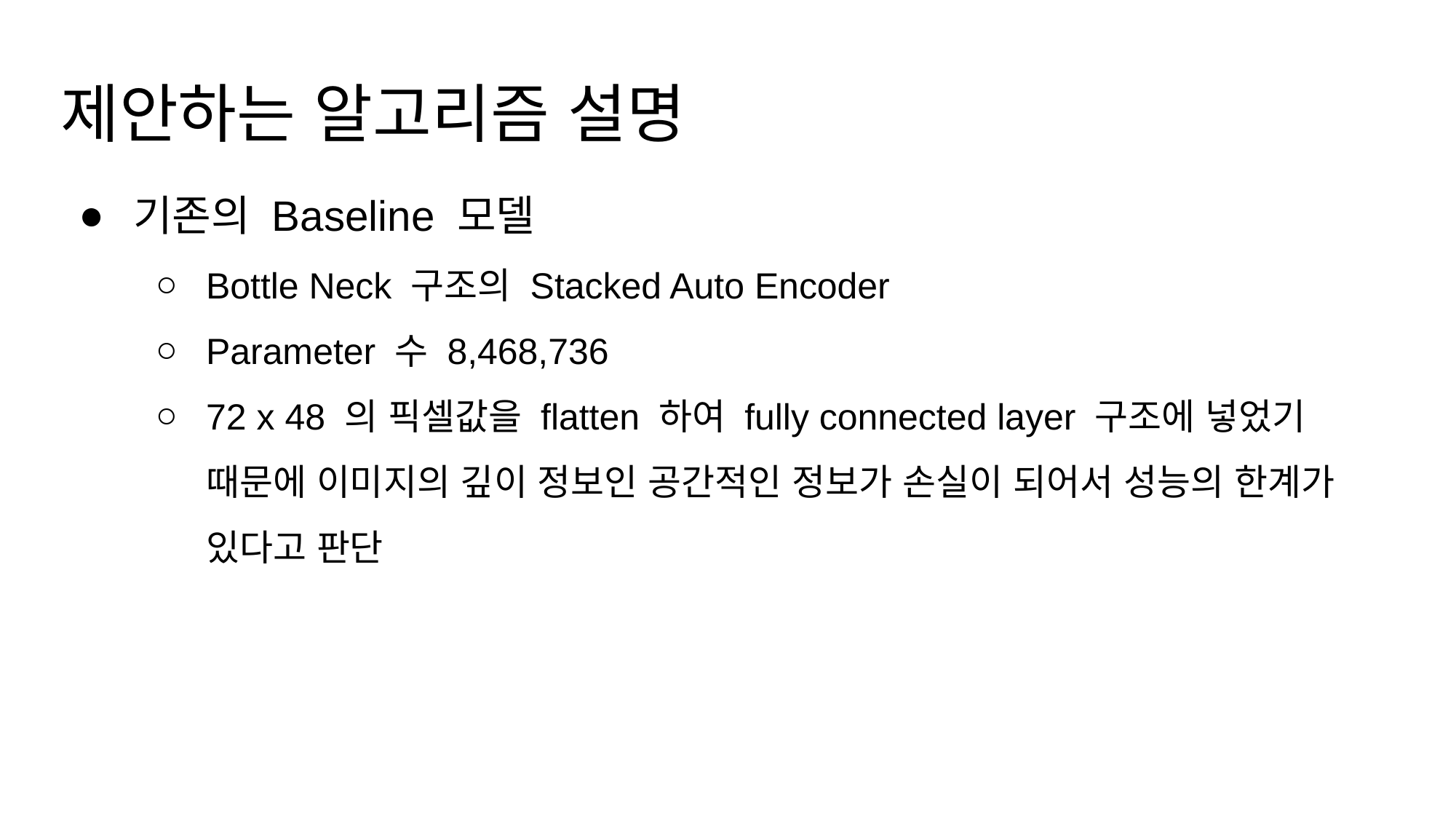

# 제안하는 알고리즘 설명
기존의 Baseline 모델
Bottle Neck 구조의 Stacked Auto Encoder
Parameter 수 8,468,736
72 x 48 의 픽셀값을 flatten 하여 fully connected layer 구조에 넣었기 때문에 이미지의 깊이 정보인 공간적인 정보가 손실이 되어서 성능의 한계가 있다고 판단